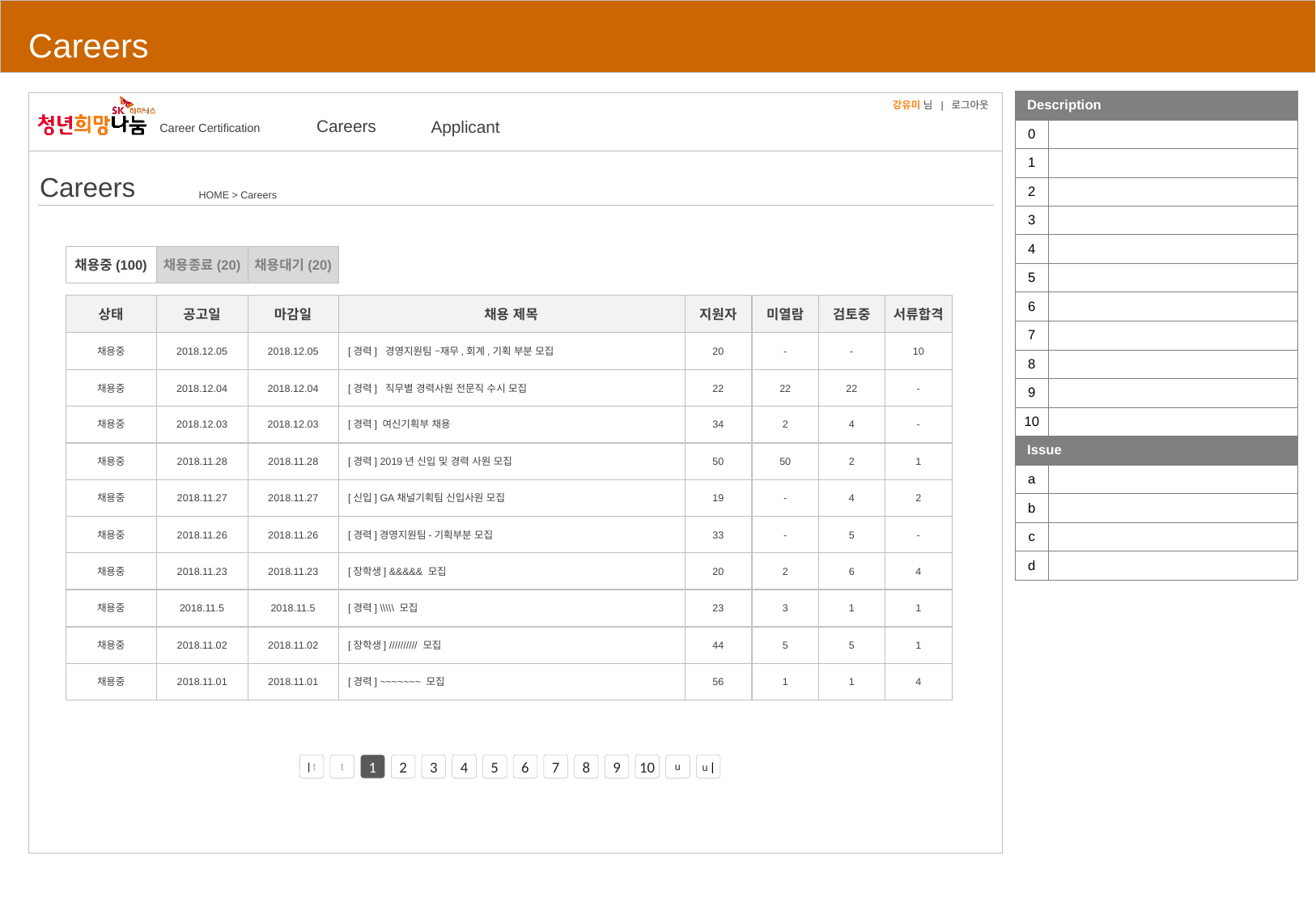

# Careers
| Description |  |
| --- | --- |
| 0 |  |
| 1 |  |
| 2 |  |
| 3 |  |
| 4 |  |
| 5 |  |
| 6 |  |
| 7 |  |
| 8 |  |
| 9 |  |
| 10 |  |
| Issue |  |
| a |  |
| b |  |
| c |  |
| d |  |
강유미 님  |  로그아웃
Applicant
Careers
Careers
HOME > Careers
채용중(100)
채용종료(20)
채용대기(20)
상태
공고일
마감일
채용 제목
지원자
미열람
검토중
서류합격
채용중
2018.12.05
2018.12.05
  [경력]  경영지원팀 –재무,회계,기획 부분 모집
20
-
-
10
채용중
2018.12.04
2018.12.04
  [경력]  직무별 경력사원 전문직 수시 모집
22
22
22
-
채용중
2018.12.03
2018.12.03
  [경력] 여신기획부 채용
34
2
4
-
채용중
2018.11.28
2018.11.28
  [경력] 2019년 신입 및 경력 사원 모집
50
50
2
1
채용중
2018.11.27
2018.11.27
  [신입] GA채널기획팀 신입사원 모집
19
-
4
2
채용중
2018.11.26
2018.11.26
  [경력]경영지원팀-기획부분 모집
33
-
5
-
채용중
2018.11.23
2018.11.23
  [장학생] &&&&& 모집
20
2
6
4
채용중
2018.11.5
2018.11.5
  [경력] \\\\\ 모집
23
3
1
1
채용중
2018.11.02
2018.11.02
  [장학생] ////////// 모집
44
5
5
1
채용중
2018.11.01
2018.11.01
  [경력] ~~~~~~~ 모집
56
1
1
4
| t
t
1
2
3
4
5
6
7
8
9
10
u
u |